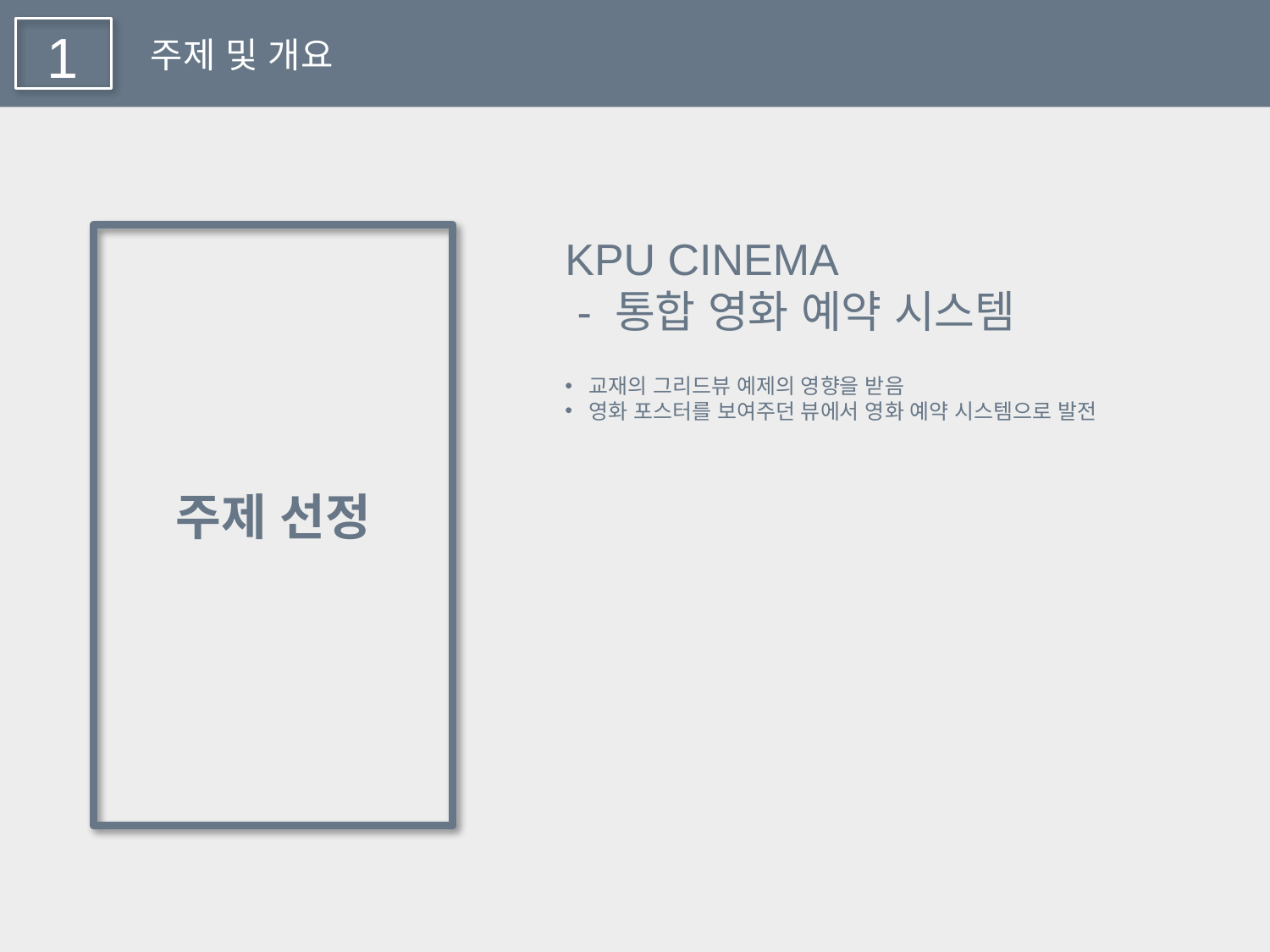

1

주제 및 개요

KPU CINEMA
 - 통합 영화 예약 시스템
교재의 그리드뷰 예제의 영향을 받음
영화 포스터를 보여주던 뷰에서 영화 예약 시스템으로 발전

주제 선정